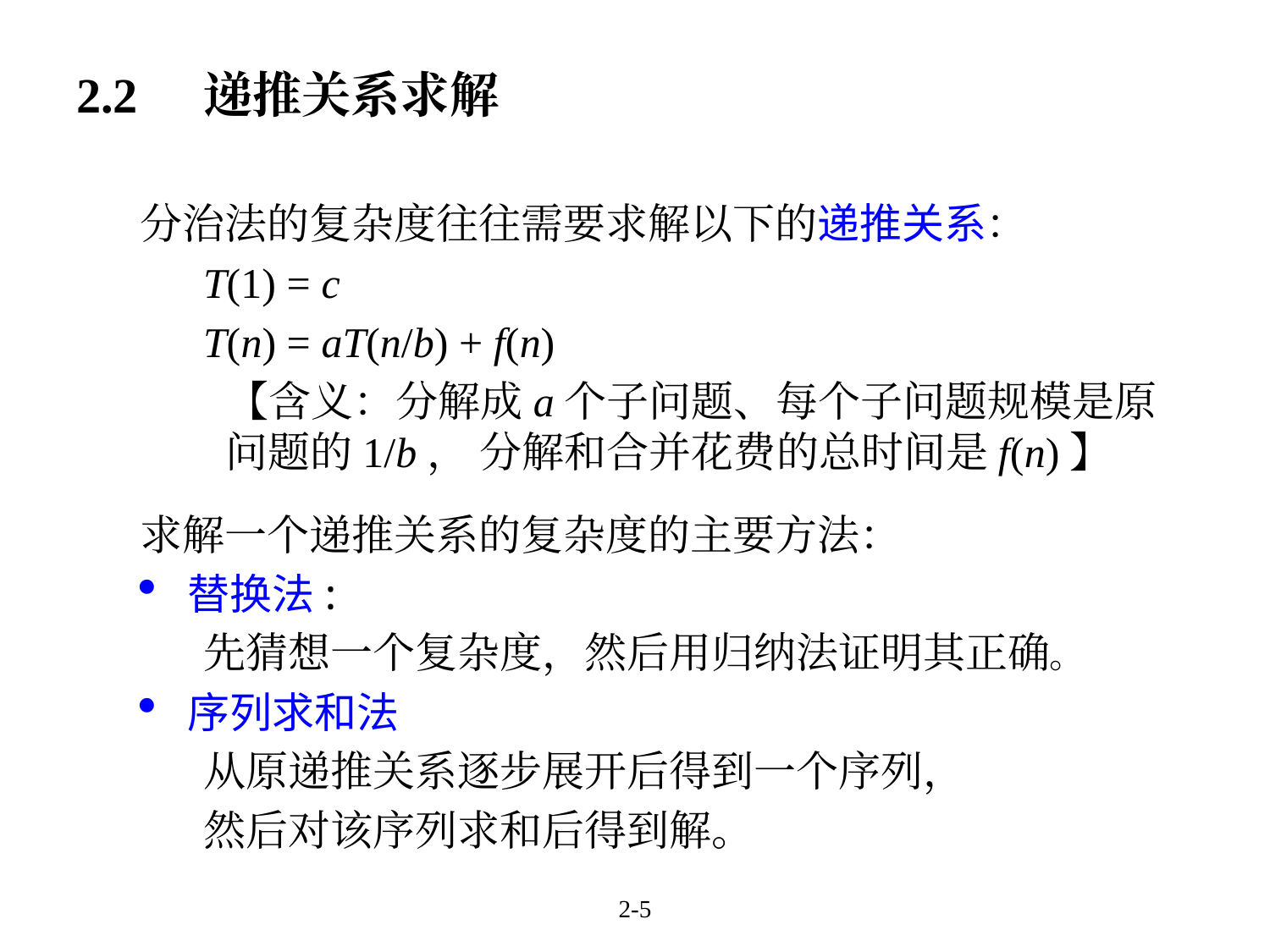

# 2.2	递推关系求解
分治法的复杂度往往需要求解以下的递推关系：
	T(1) = c
	T(n) = aT(n/b) + f(n)
             【含义：分解成a个子问题、每个子问题规模是原问题的1/b， 分解和合并花费的总时间是f(n)】
求解一个递推关系的复杂度的主要方法：
替换法:
先猜想一个复杂度，然后用归纳法证明其正确。
序列求和法
从原递推关系逐步展开后得到一个序列，
然后对该序列求和后得到解。
2-5